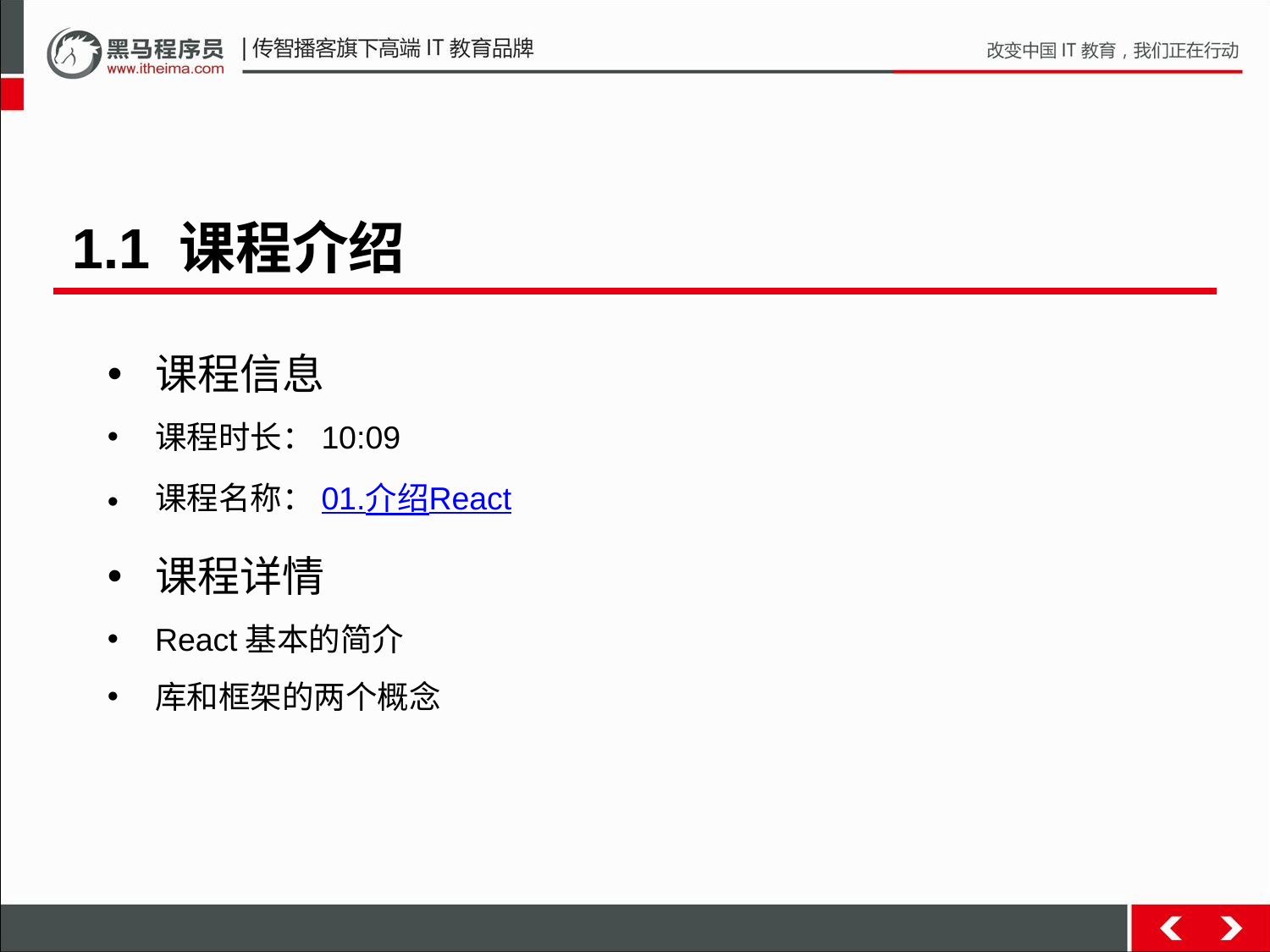

1.1 课程介绍
课程信息
课程时长：10:09
课程名称：01.介绍React
课程详情
React基本的简介
库和框架的两个概念